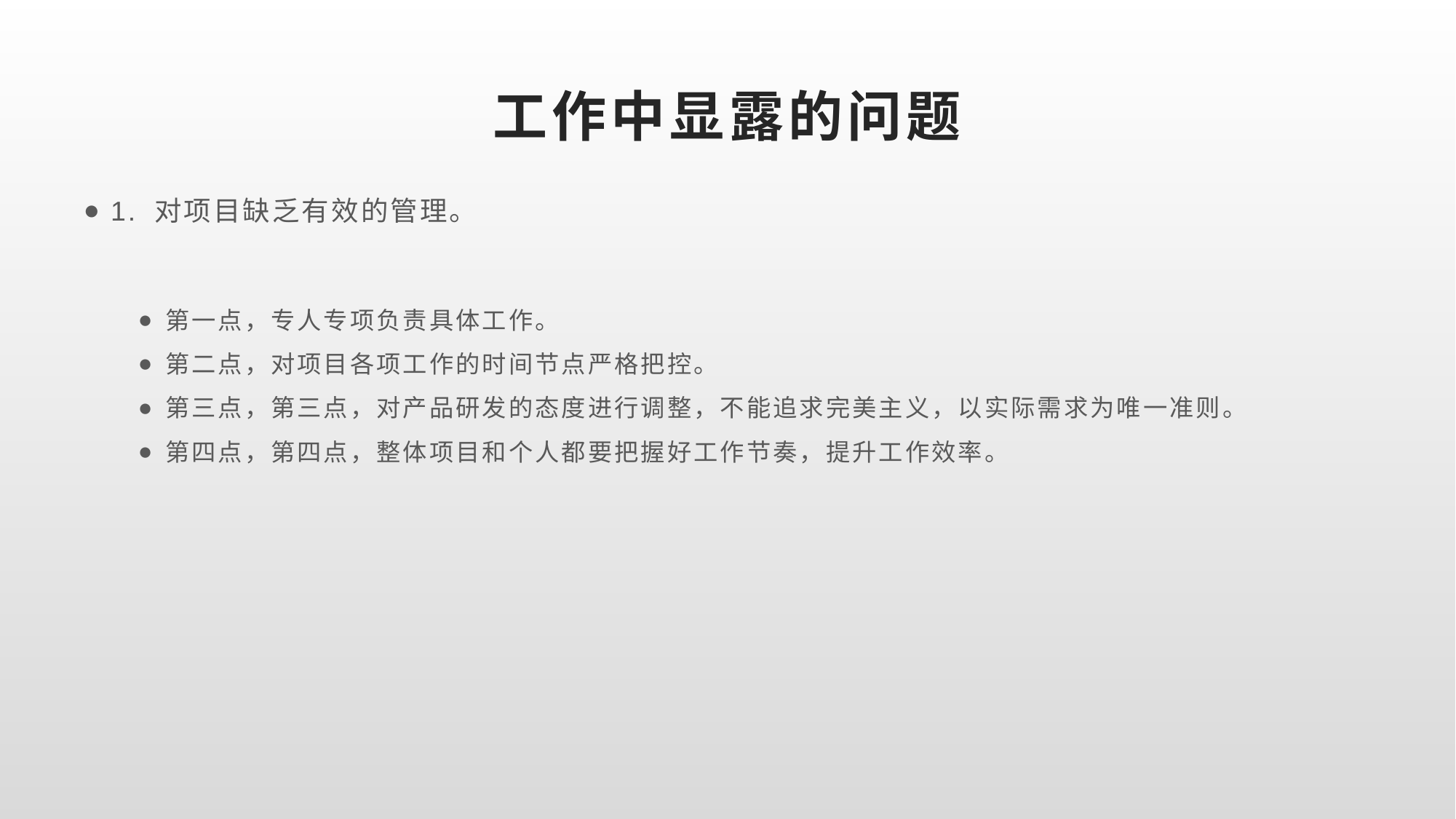

# 工作中显露的问题
1. 对项目缺乏有效的管理。

第一点，专人专项负责具体工作。
第二点，对项目各项工作的时间节点严格把控。
第三点，第三点，对产品研发的态度进行调整，不能追求完美主义，以实际需求为唯一准则。
第四点，第四点，整体项目和个人都要把握好工作节奏，提升工作效率。